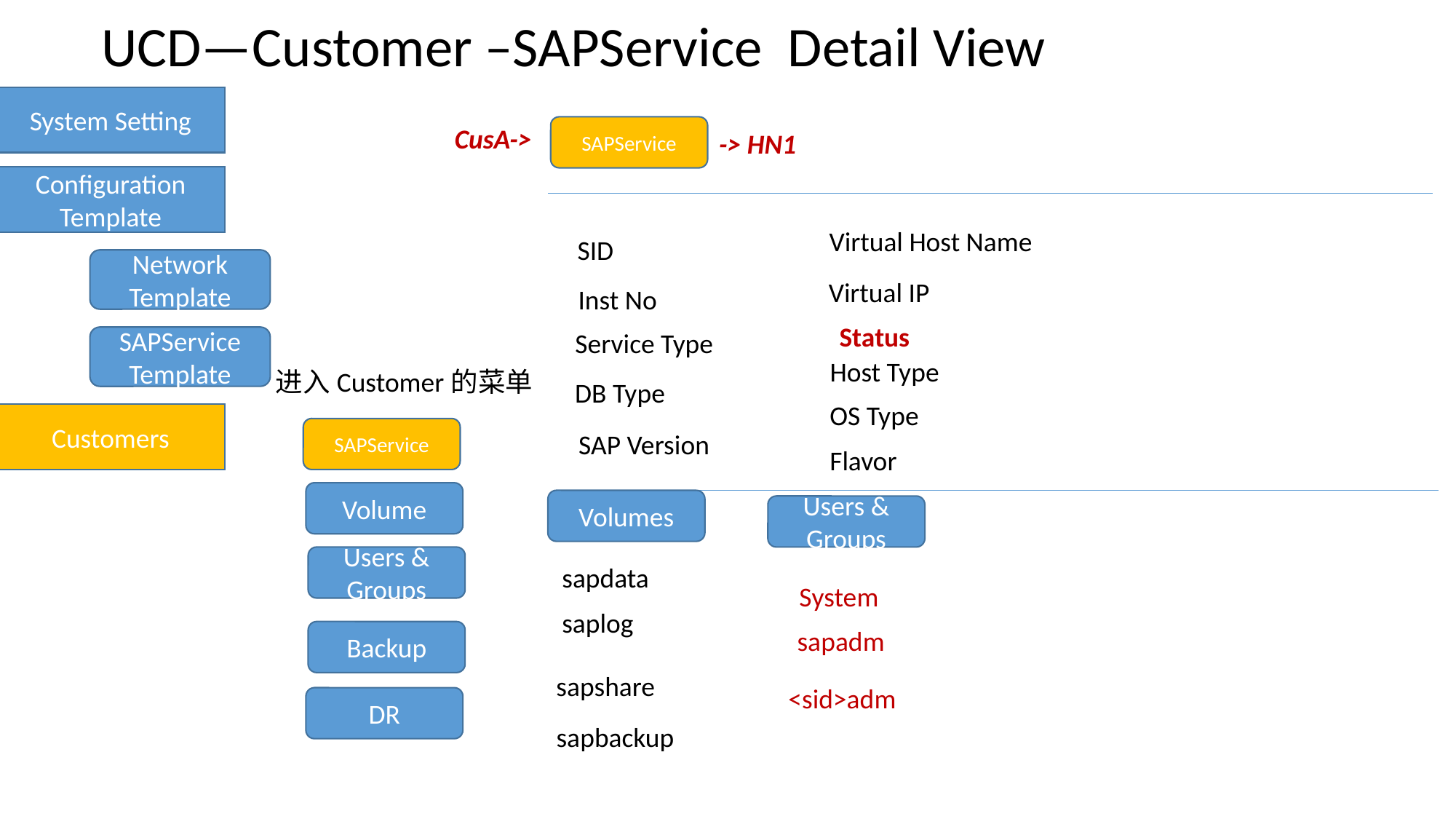

# UCD—Customer –SAPService  Detail View
System Setting
CusA->
SAPService
-> HN1
Configuration Template
一级菜单
Virtual Host Name
SID
Network Template
Virtual IP
Inst No
Status
Service Type
SAPService Template
Host Type
进入Customer的菜单
二级菜单
DB Type
OS Type
Customers
SAPService
SAP Version
Flavor
Volume
Volumes
Users & Groups
Users & Groups
sapdata
System
saplog
sapadm
Backup
sapshare
<sid>adm
DR
sapbackup